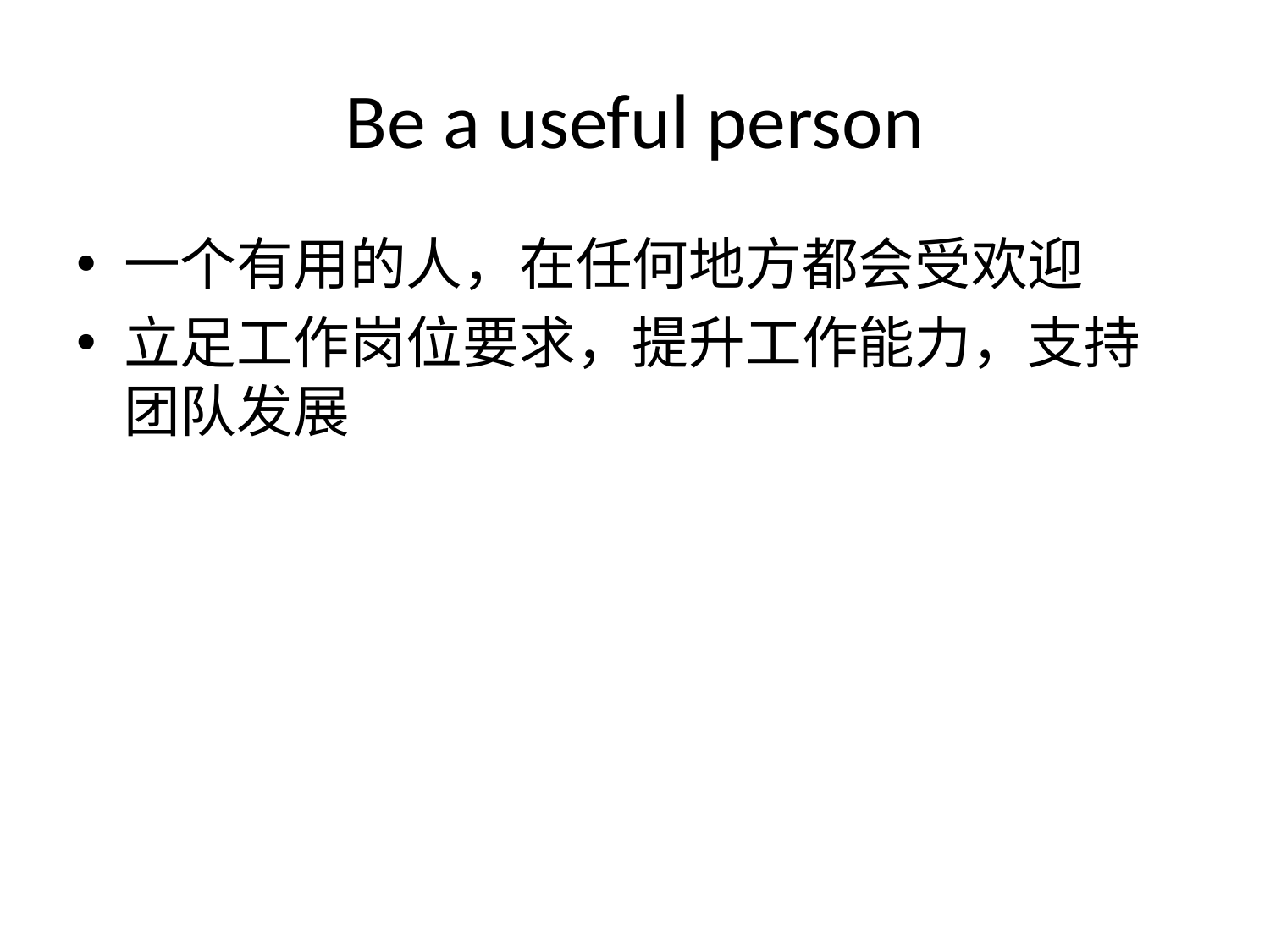

# Be a useful person
一个有用的人，在任何地方都会受欢迎
立足工作岗位要求，提升工作能力，支持团队发展